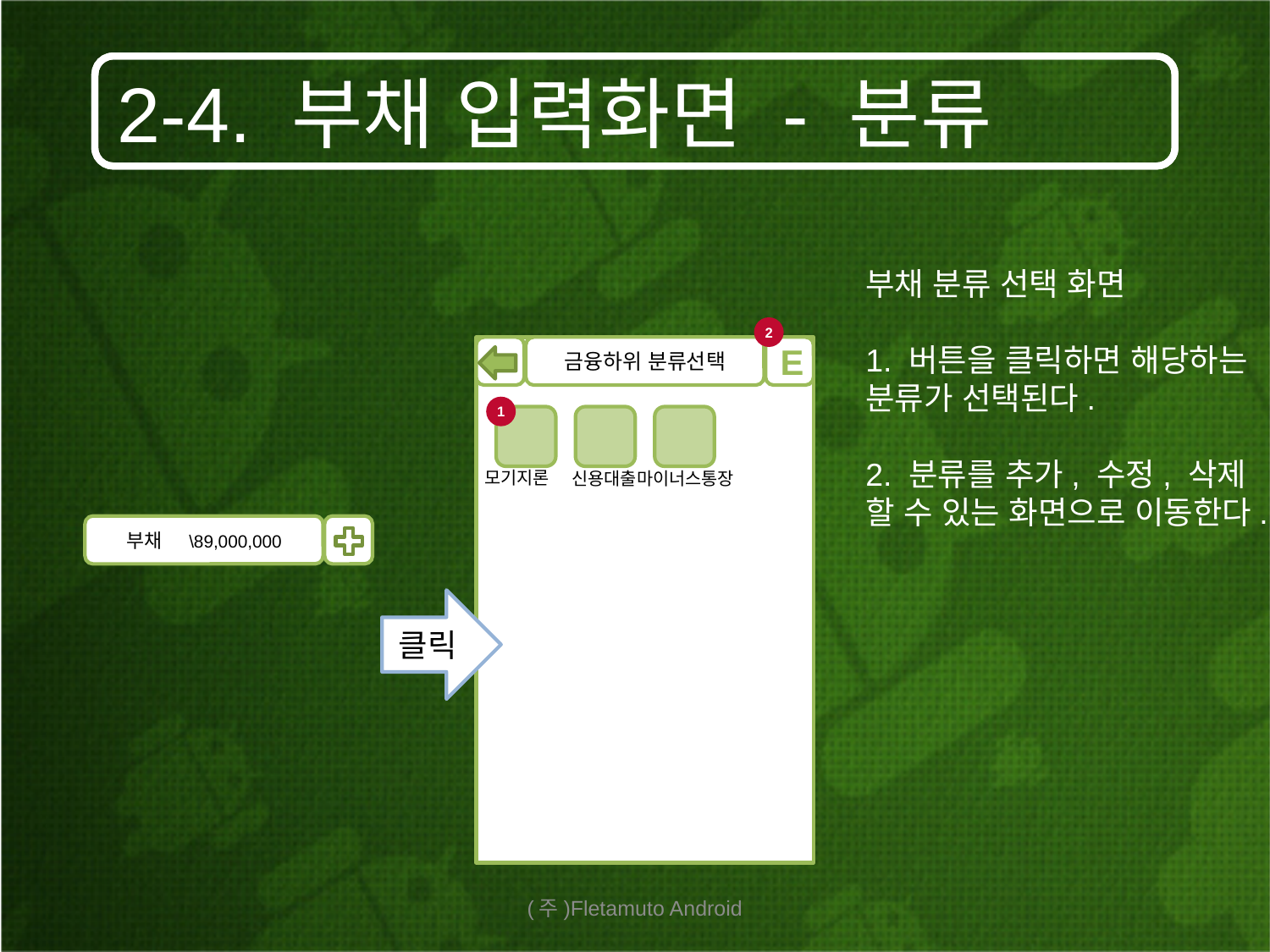

# 2-4. 부채 입력화면 - 분류
부채 분류 선택 화면

1. 버튼을 클릭하면 해당하는 분류가 선택된다.

2. 분류를 추가, 수정, 삭제 할 수 있는 화면으로 이동한다.

2

금융하위 분류선택
E

1

모기지론
마이너스통장
신용대출
부채    \89,000,000

클릭
(주)Fletamuto Android